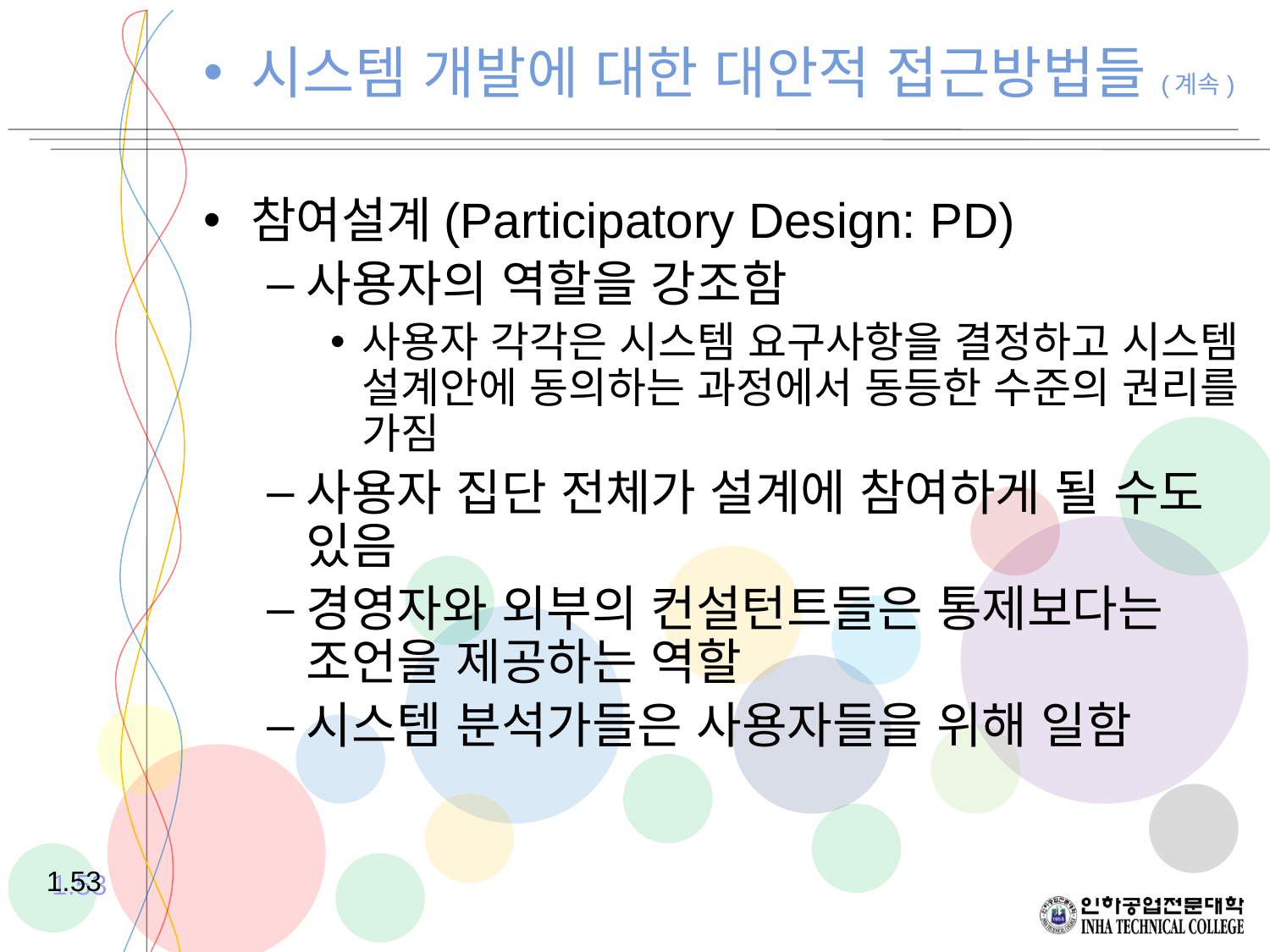

참여설계(Participatory Design: PD)
사용자의 역할을 강조함
사용자 각각은 시스템 요구사항을 결정하고 시스템 설계안에 동의하는 과정에서 동등한 수준의 권리를 가짐
사용자 집단 전체가 설계에 참여하게 될 수도 있음
경영자와 외부의 컨설턴트들은 통제보다는 조언을 제공하는 역할
시스템 분석가들은 사용자들을 위해 일함
시스템 개발에 대한 대안적 접근방법들(계속)
1.53